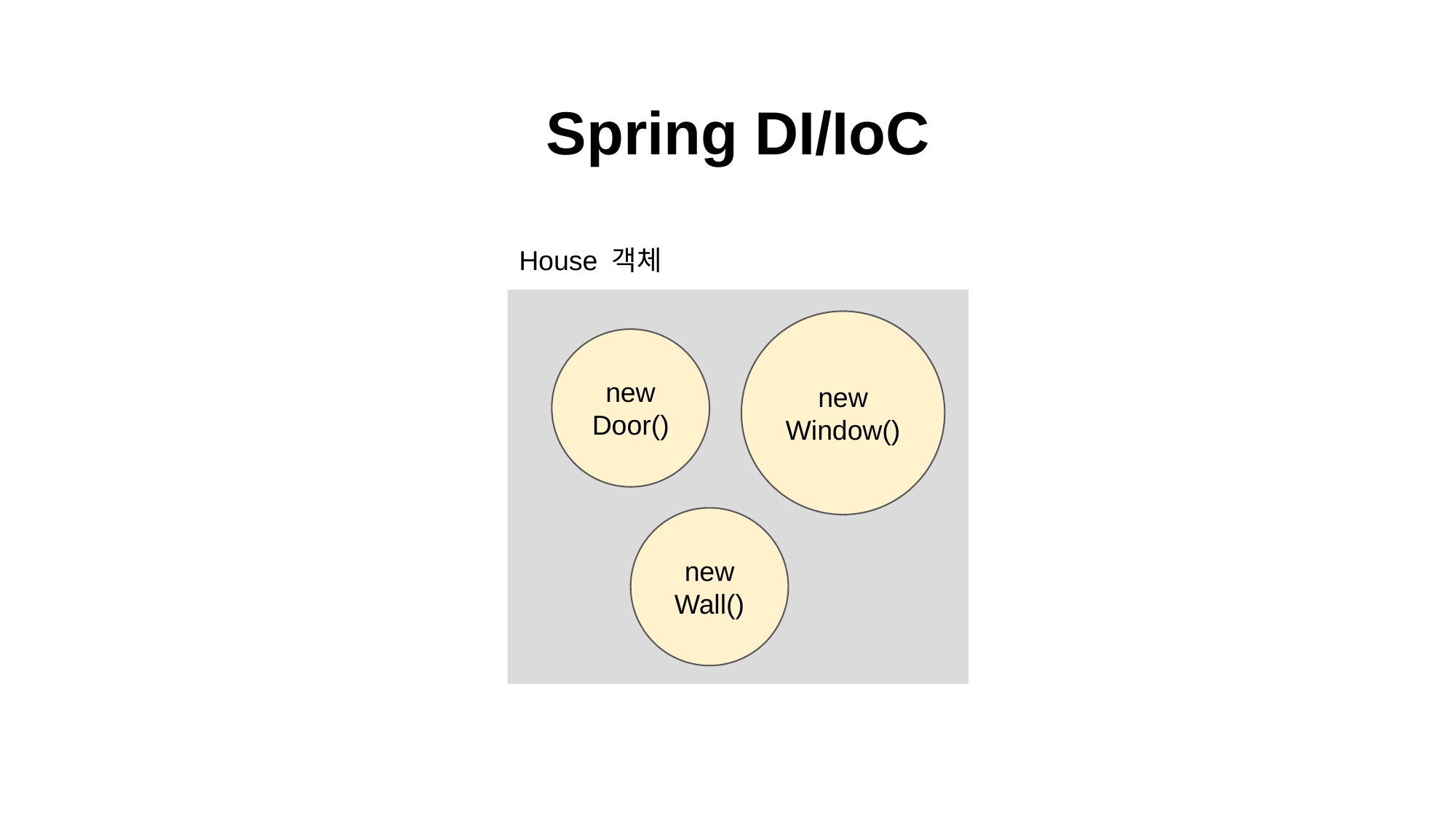

# Spring DI/IoC
House 객체

new
Window()
new Door()
new
Wall()